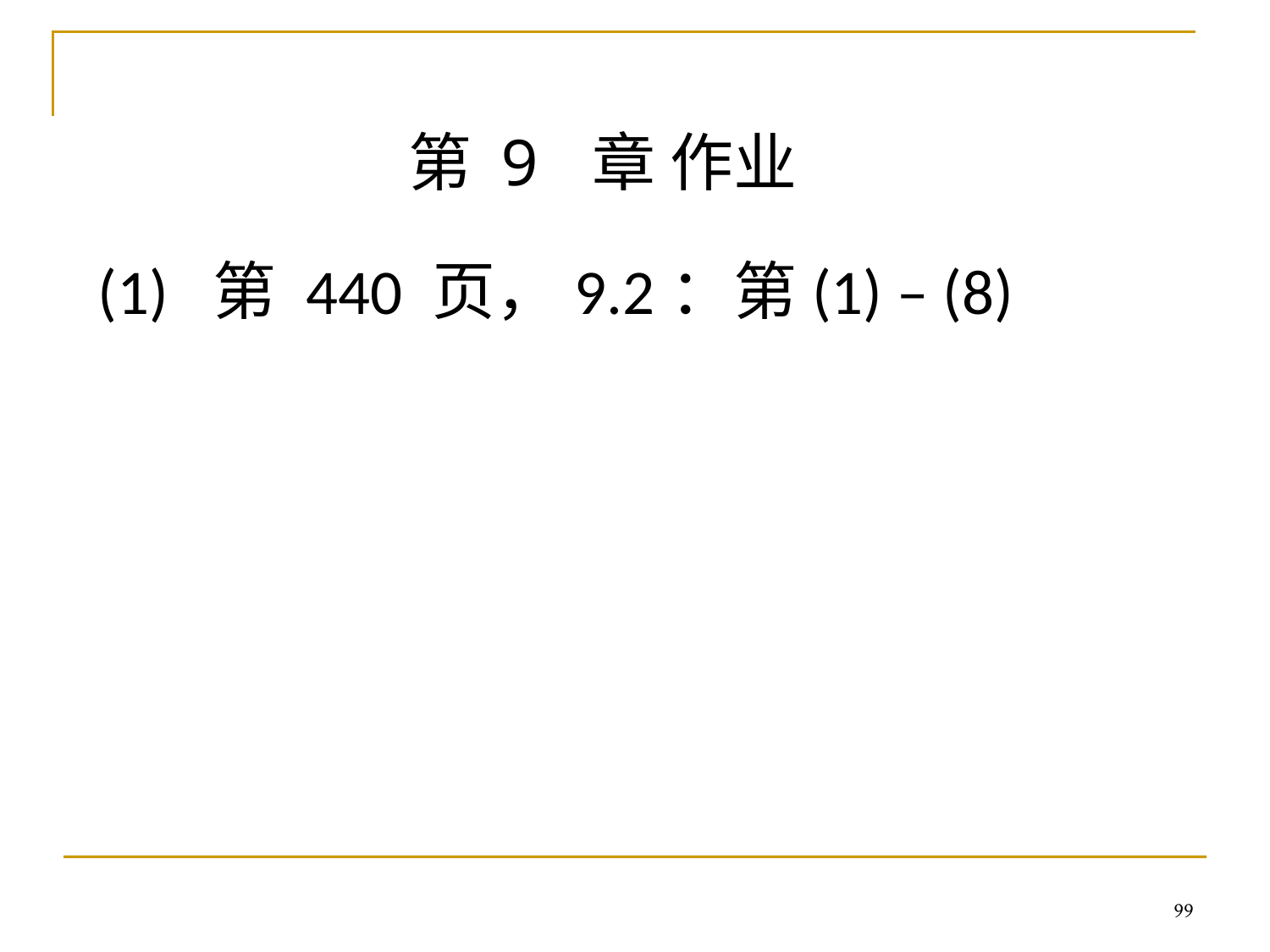

第 9 章 作业

(1)  第 440 页，9.2：第(1) – (8)
99